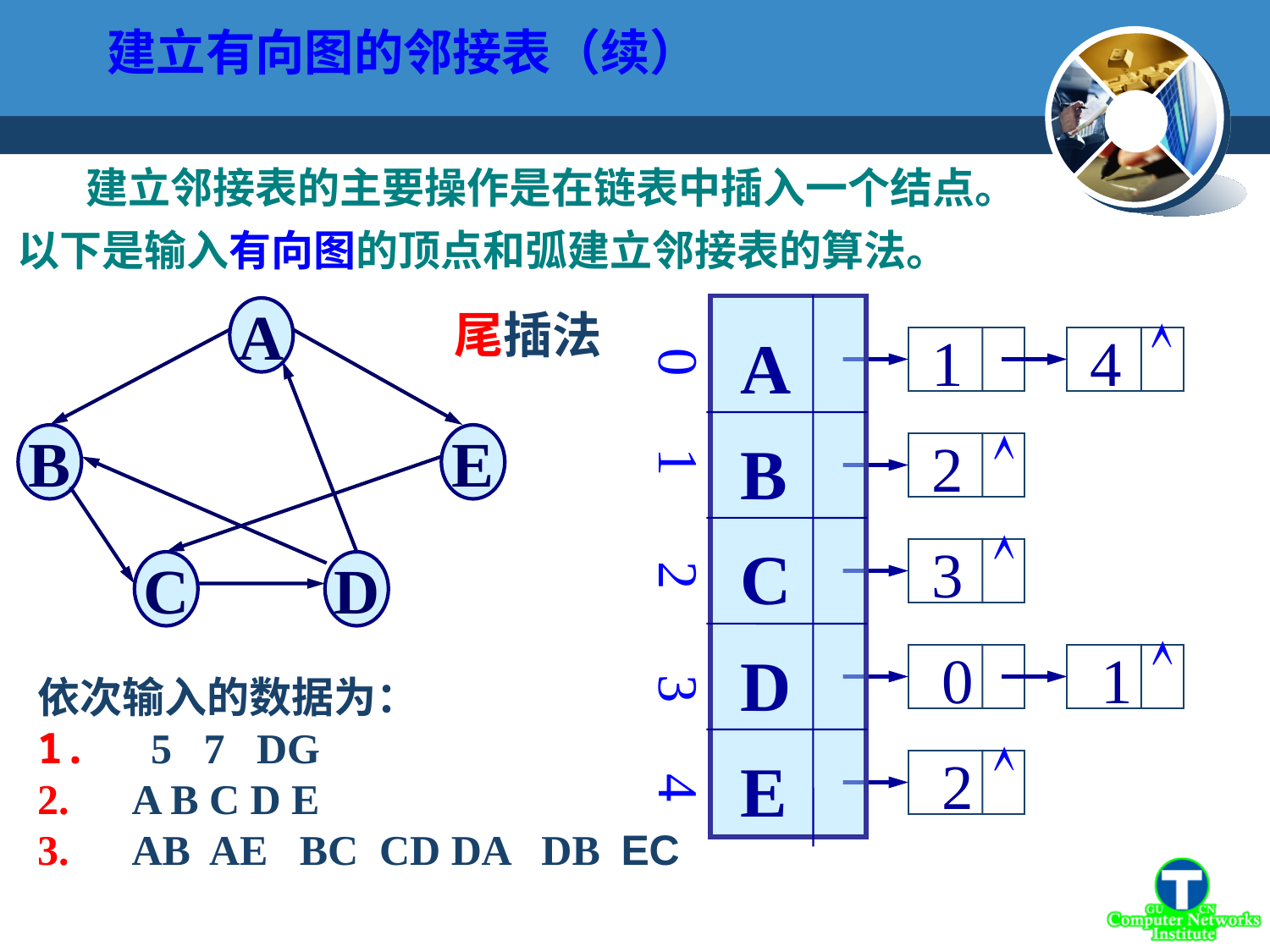

# 建立有向图的邻接表（续）
     建立邻接表的主要操作是在链表中插入一个结点。以下是输入有向图的顶点和弧建立邻接表的算法。
 A
 B
 C
 D
 E

∧
1        4

0     1      2      3     4

∧
2

∧
3

∧
0        1

∧
2

A

B
E

C
D

尾插法
依次输入的数据为：
1.　5   7   DG
2.　A B C D E
3.　AB  AE   BC  CD DA   DB  EC
35